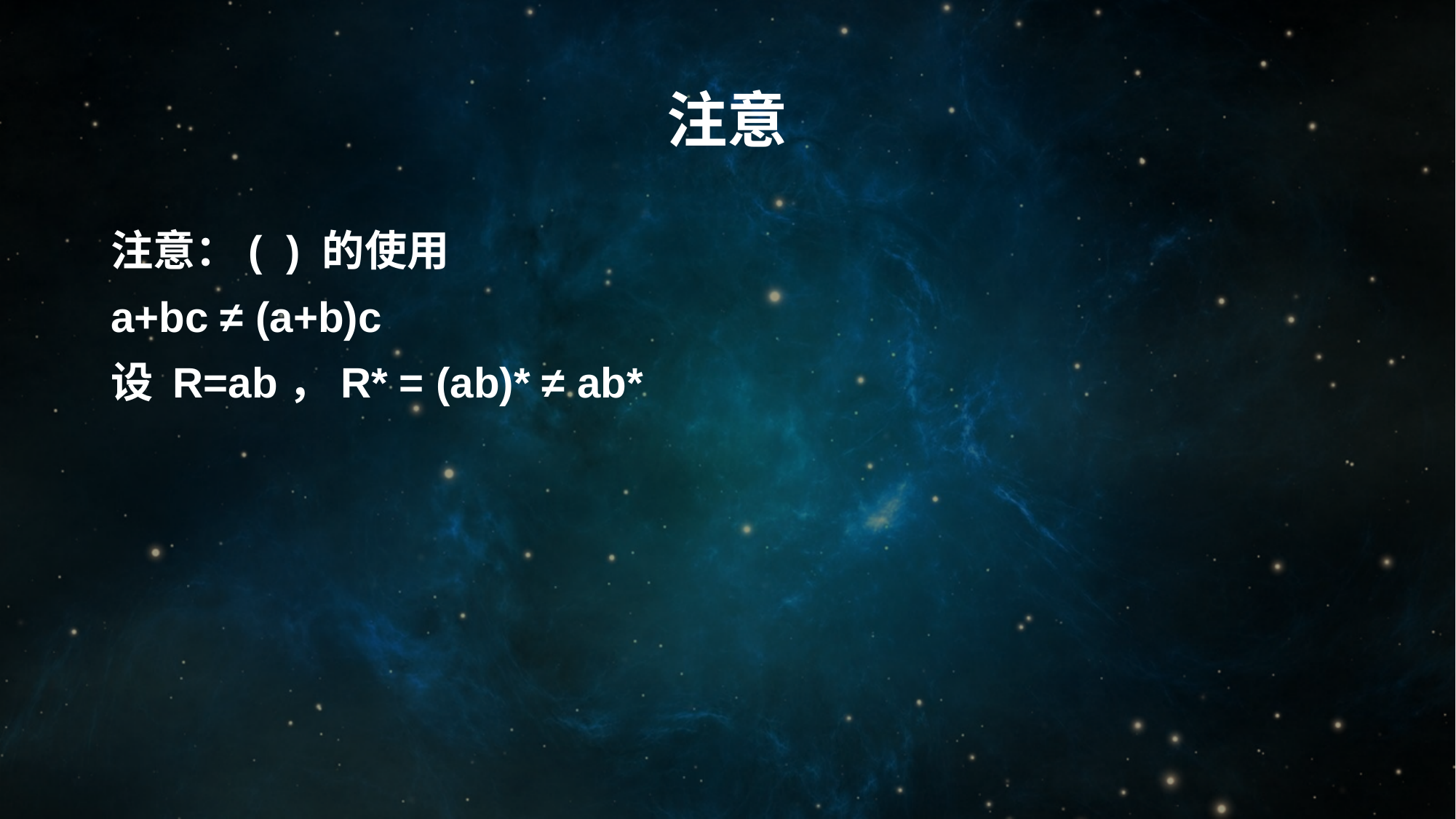

# 注意
注意：(  ) 的使用
a+bc ≠ (a+b)c
设 R=ab，R* = (ab)* ≠ ab*